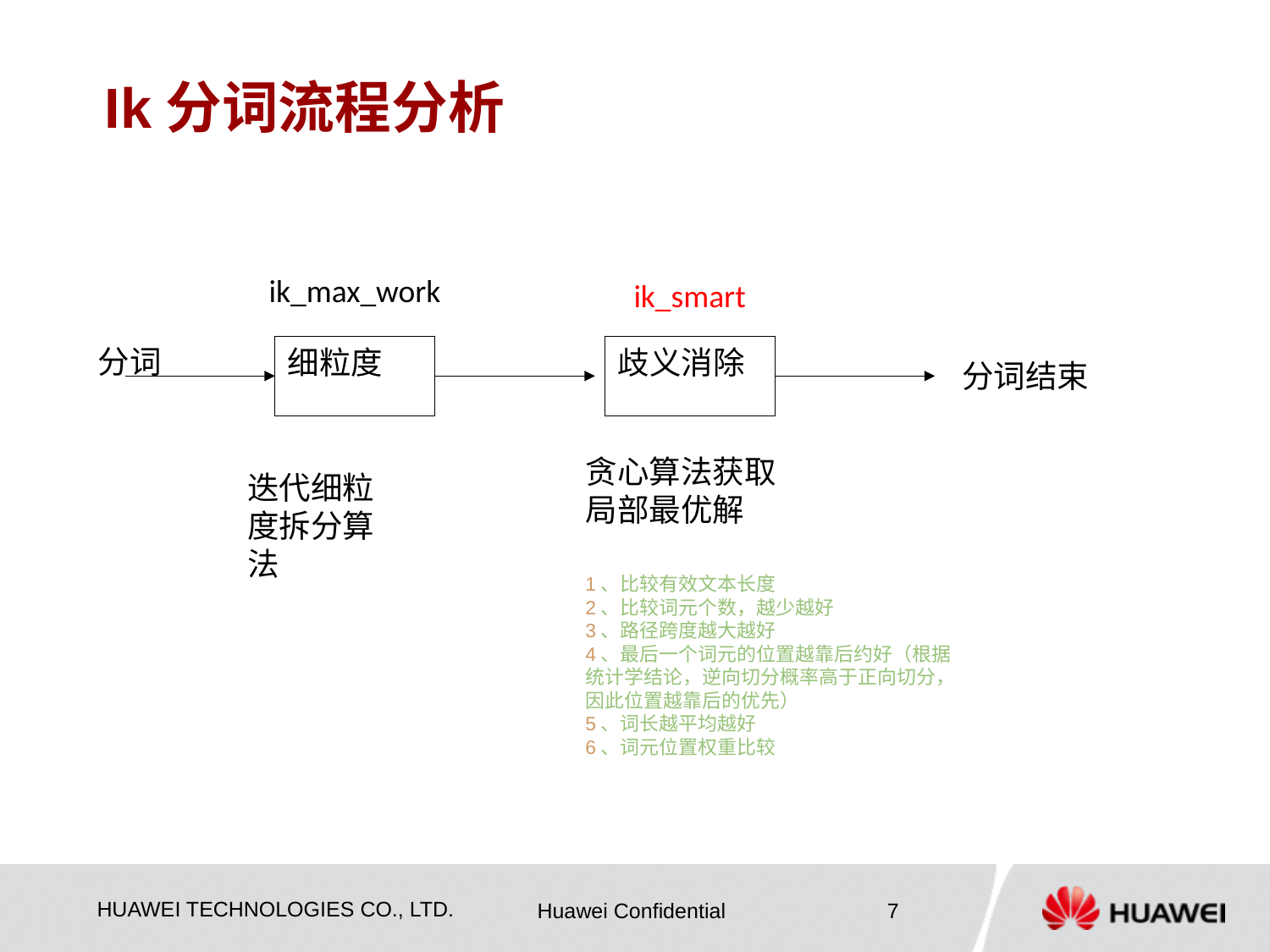

# Ik分词流程分析
ik_max_work
ik_smart
分词
细粒度
歧义消除
分词结束
贪心算法获取局部最优解
迭代细粒度拆分算法
1、比较有效文本长度
2、比较词元个数，越少越好
3、路径跨度越大越好
4、最后一个词元的位置越靠后约好（根据统计学结论，逆向切分概率高于正向切分，因此位置越靠后的优先）
5、词长越平均越好
6、词元位置权重比较